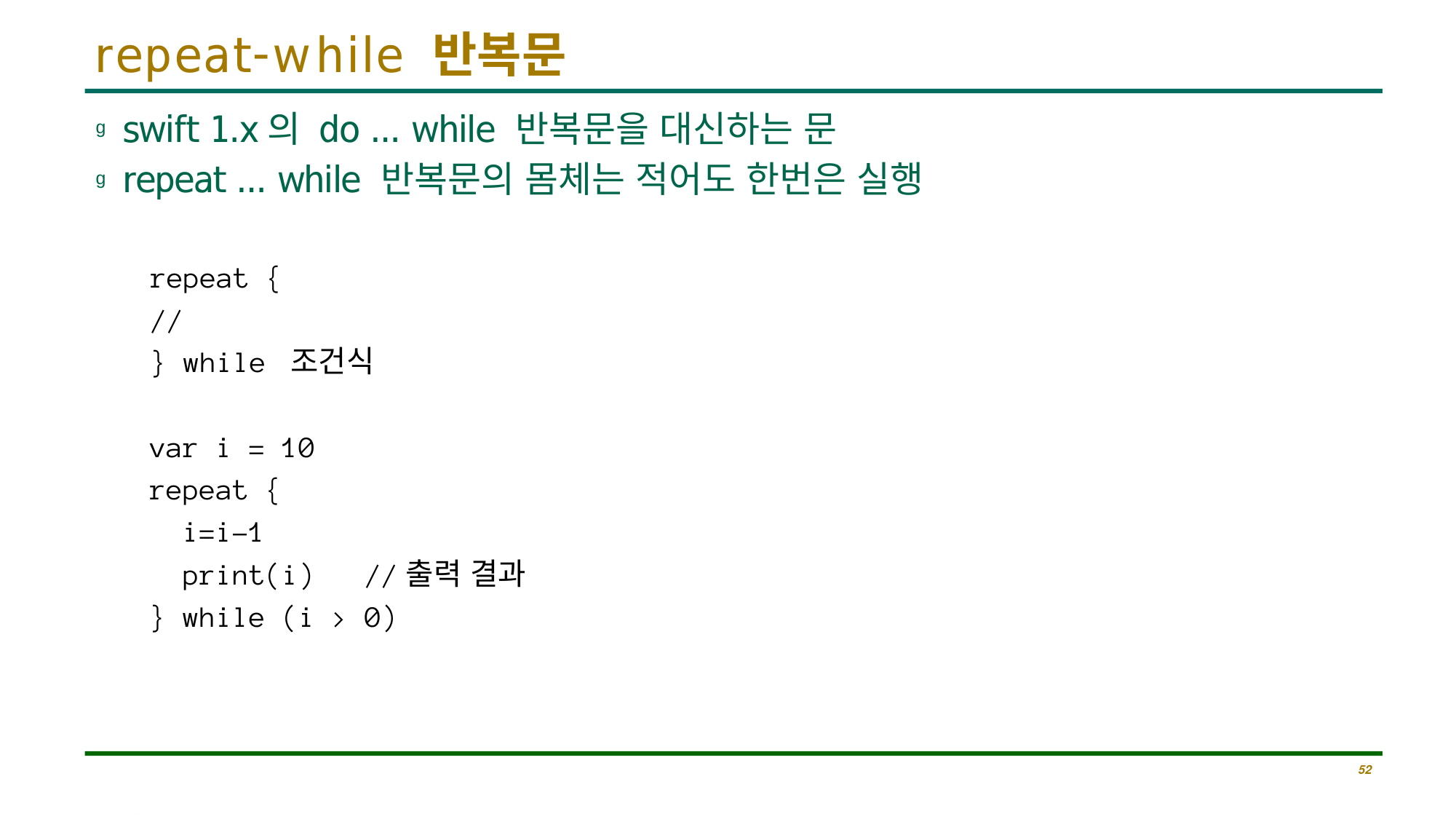

# repeat-while 반복문
swift 1.x의 do … while 반복문을 대신하는 문
repeat … while 반복문의 몸체는 적어도 한번은 실행

repeat {
//
} while 조건식

var i = 10
repeat {
  i=i-1
  print(i)   //출력 결과
} while (i > 0)